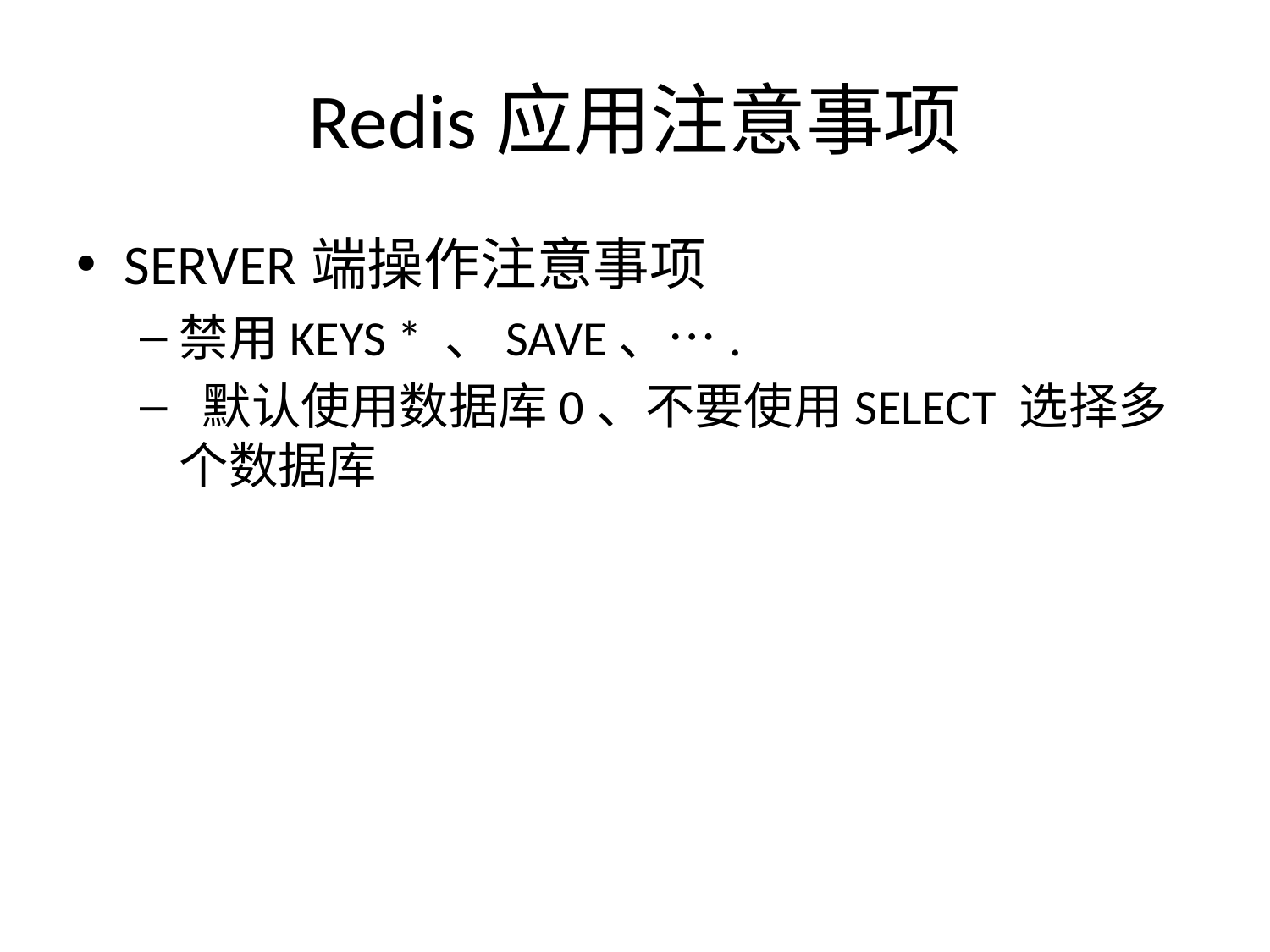

# Redis应用注意事项
SERVER端操作注意事项
禁用KEYS * 、SAVE、….
 默认使用数据库0、不要使用SELECT 选择多个数据库